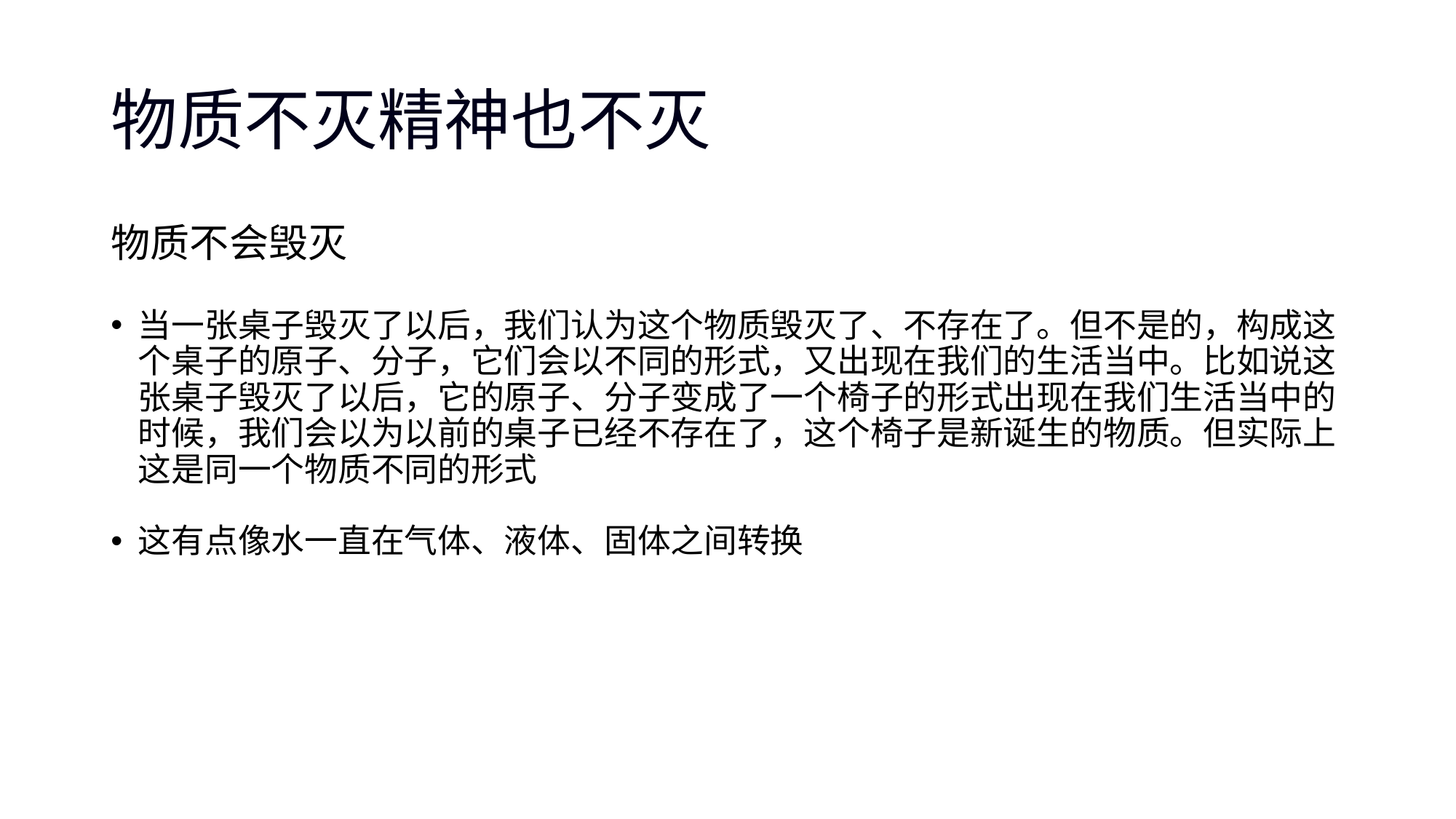

# 物质不灭精神也不灭
物质不会毁灭

当一张桌子毁灭了以后，我们认为这个物质毁灭了、不存在了。但不是的，构成这个桌子的原子、分子，它们会以不同的形式，又出现在我们的生活当中。比如说这张桌子毁灭了以后，它的原子、分子变成了一个椅子的形式出现在我们生活当中的时候，我们会以为以前的桌子已经不存在了，这个椅子是新诞生的物质。但实际上这是同一个物质不同的形式

这有点像水一直在气体、液体、固体之间转换